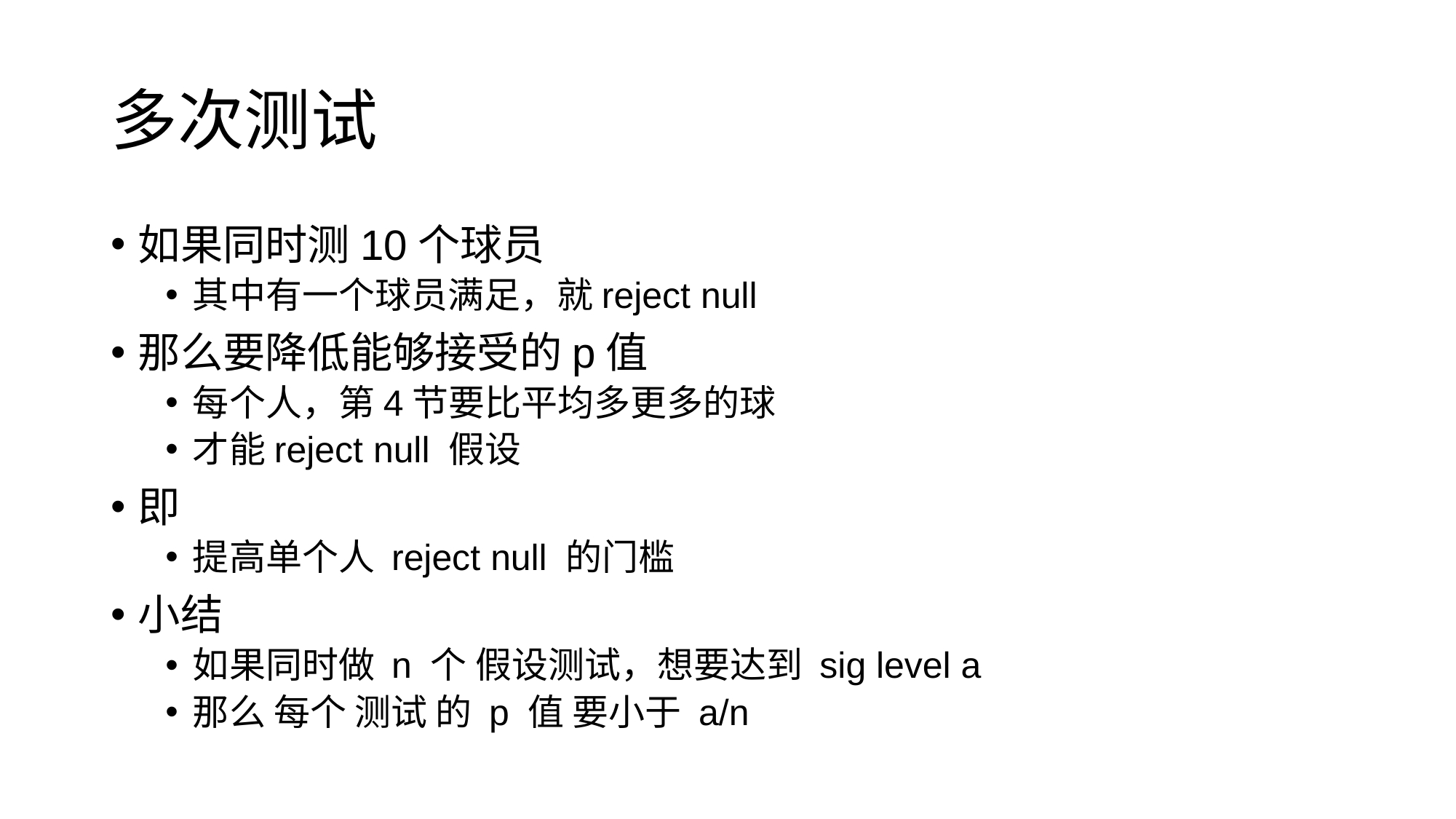

# 多次测试
如果同时测10个球员
其中有一个球员满足，就reject null
那么要降低能够接受的p值
每个人，第4节要比平均多更多的球
才能reject null 假设
即
提高单个人 reject null 的门槛
小结
如果同时做 n 个 假设测试，想要达到 sig level a
那么 每个 测试 的 p 值 要小于 a/n